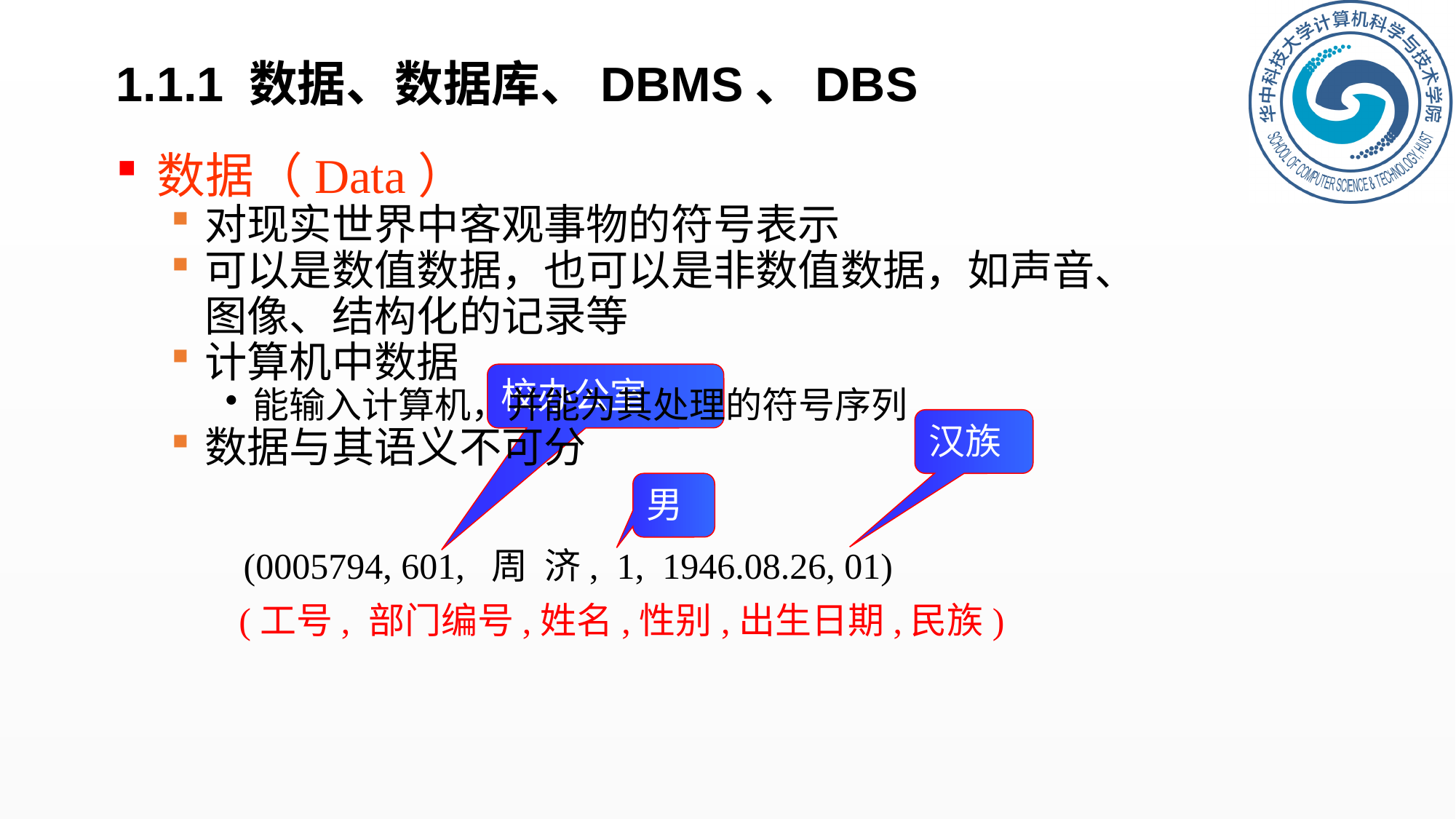

1.1.1 数据、数据库、DBMS、DBS
数据（Data）
对现实世界中客观事物的符号表示
可以是数值数据，也可以是非数值数据，如声音、图像、结构化的记录等
计算机中数据
能输入计算机，并能为其处理的符号序列
数据与其语义不可分
校办公室
汉族
男
(0005794, 601,  周  济,  1,  1946.08.26, 01)
(工号, 部门编号,姓名,性别,出生日期,民族)